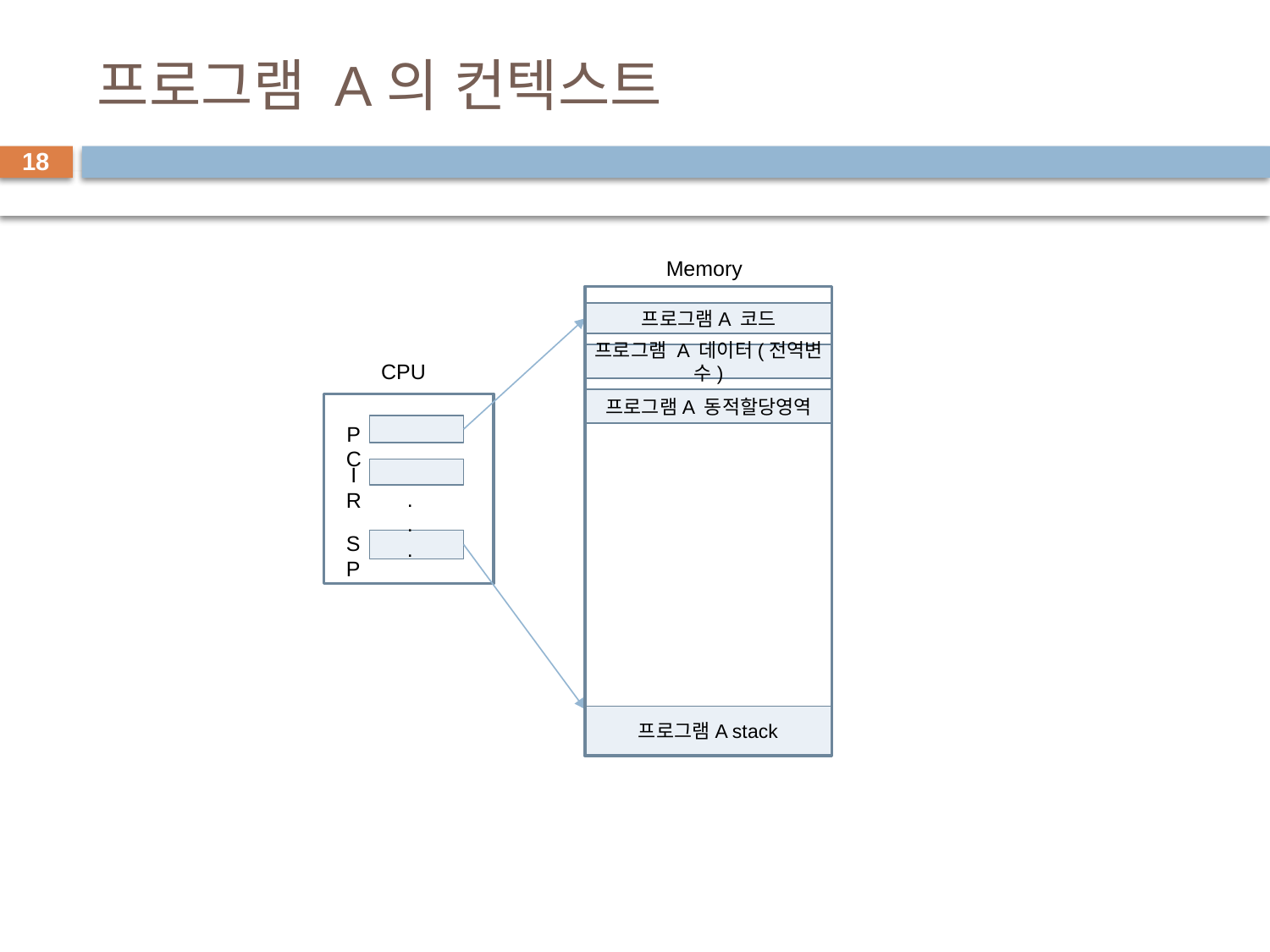

# 프로그램 A의 컨텍스트
18
Memory

프로그램A 코드
프로그램 A 데이터(전역변수)
CPU
프로그램A 동적할당영역

PC

IR

...
SP

프로그램A stack